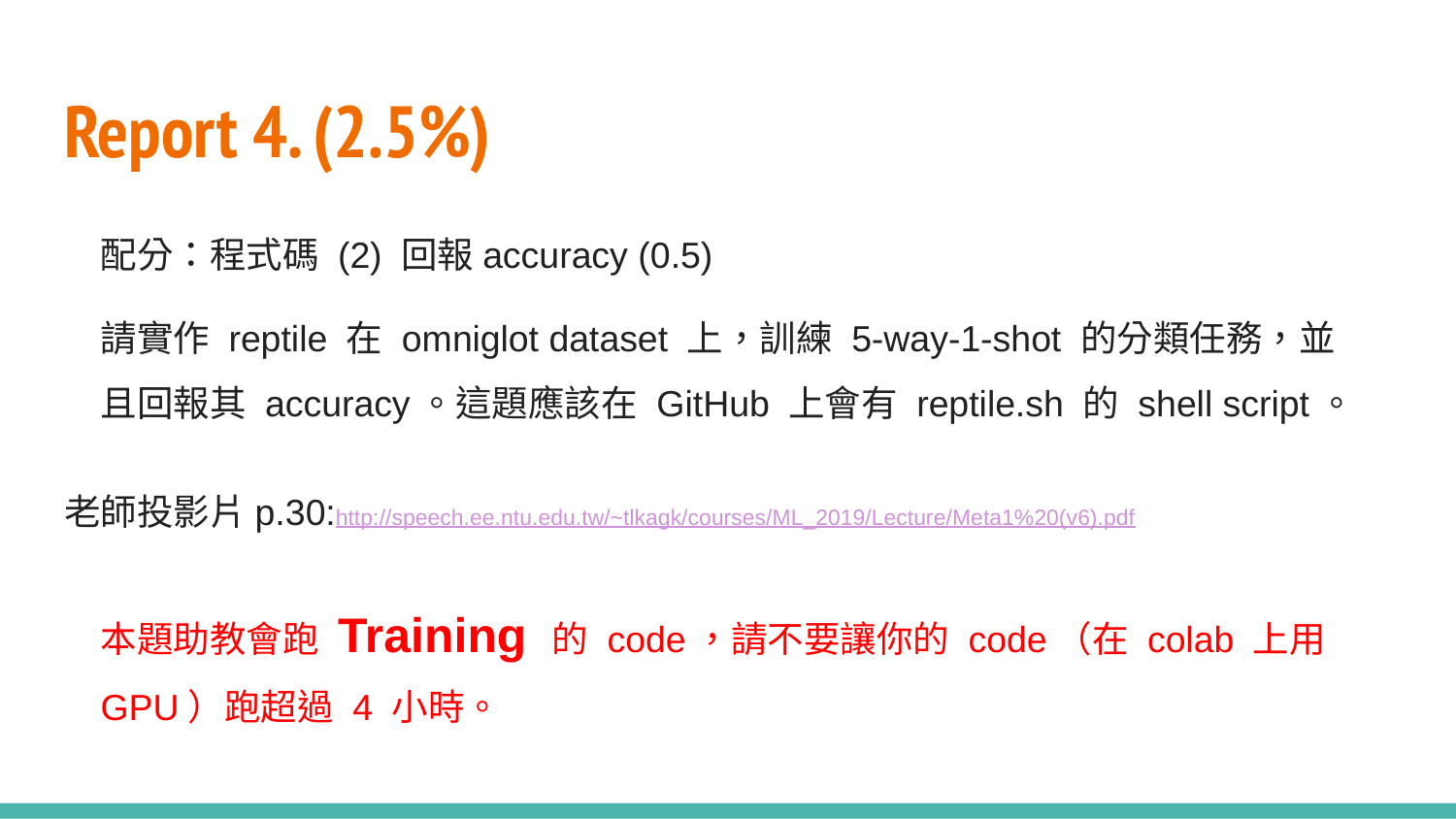

# Report 4. (2.5%)
配分：程式碼 (2) 回報accuracy (0.5)
請實作 reptile 在 omniglot dataset 上，訓練 5-way-1-shot 的分類任務，並且回報其 accuracy。這題應該在 GitHub 上會有 reptile.sh 的 shell script。
老師投影片p.30:http://speech.ee.ntu.edu.tw/~tlkagk/courses/ML_2019/Lecture/Meta1%20(v6).pdf
本題助教會跑 Training 的 code，請不要讓你的 code（在 colab 上用 GPU）跑超過 4 小時。